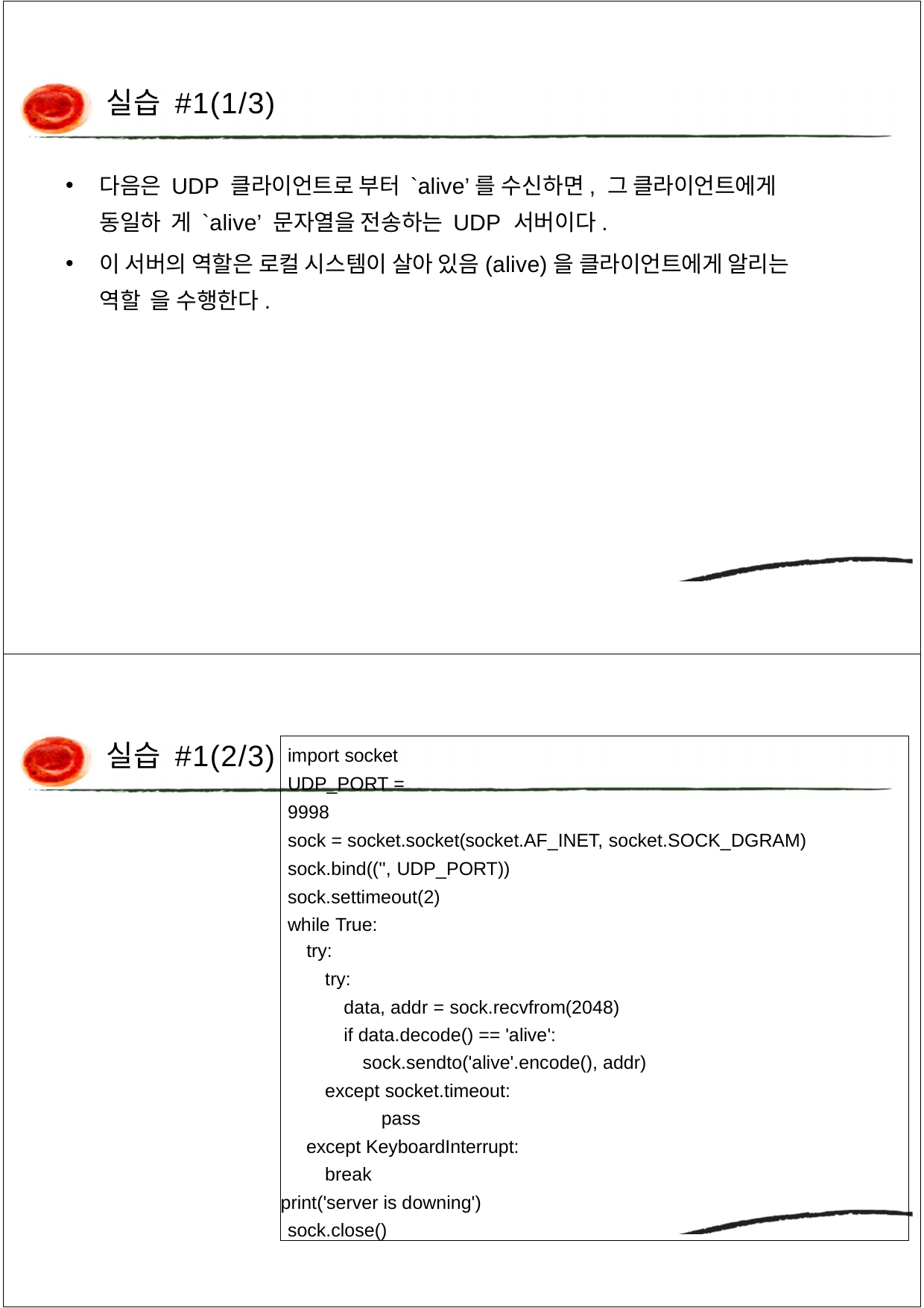

실습 #1(1/3)

다음은 UDP 클라이언트로 부터 `alive’를 수신하면, 그 클라이언트에게 동일하  게 `alive’ 문자열을 전송하는 UDP 서버이다.
이 서버의 역할은 로컬 시스템이 살아 있음(alive)을 클라이언트에게 알리는 역할  을 수행한다.

실습 #1(2/3)
import socket  UDP_PORT = 9998
sock = socket.socket(socket.AF_INET, socket.SOCK_DGRAM)  sock.bind(('', UDP_PORT))
sock.settimeout(2)  while True:
try:
try:
data, addr = sock.recvfrom(2048)  if data.decode() == 'alive':
sock.sendto('alive'.encode(), addr)  except socket.timeout:
pass
except KeyboardInterrupt:  break
print('server is downing')  sock.close()